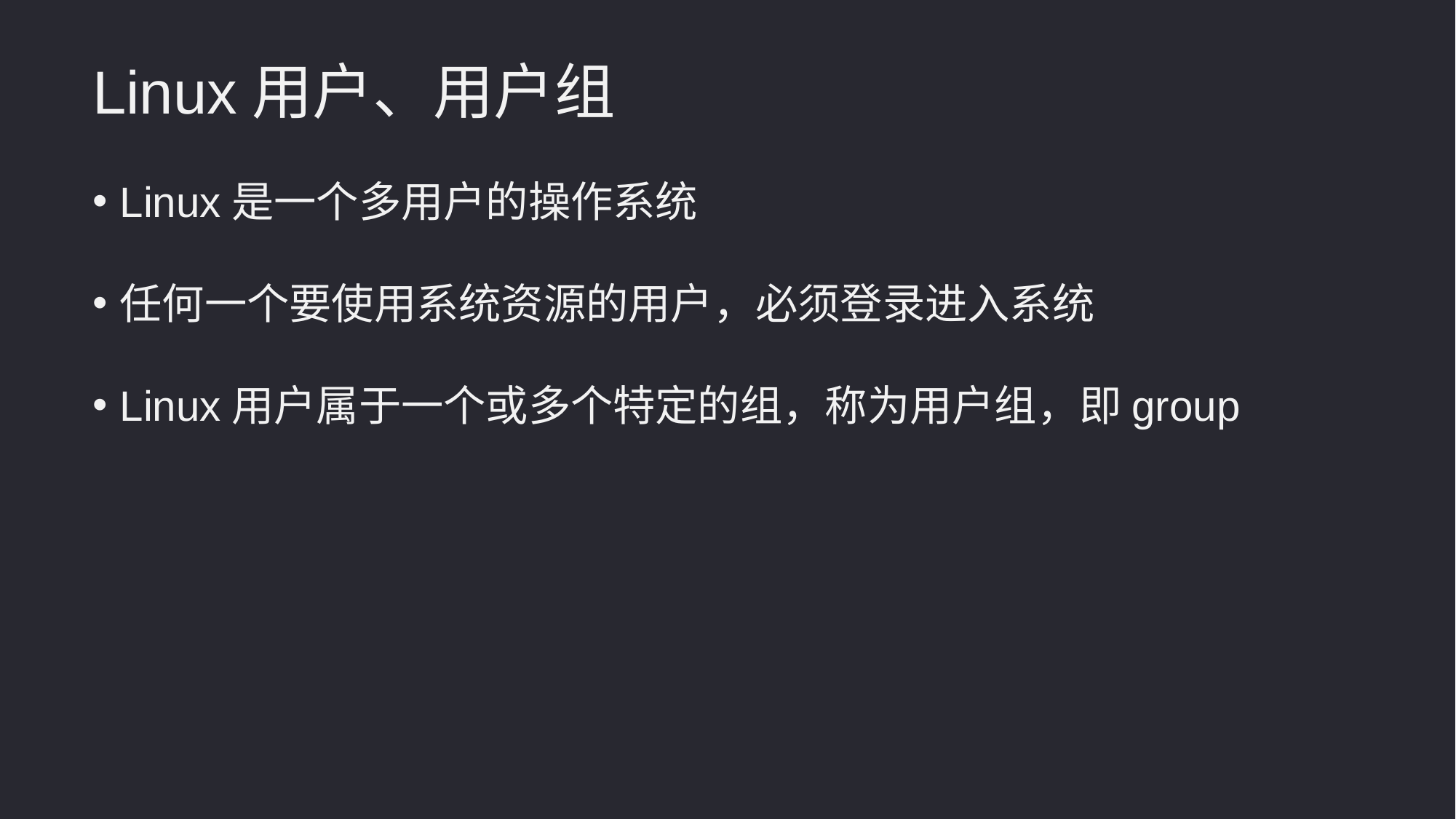

Linux用户、用户组
Linux是一个多用户的操作系统

任何一个要使用系统资源的用户，必须登录进入系统

Linux用户属于一个或多个特定的组，称为用户组，即group